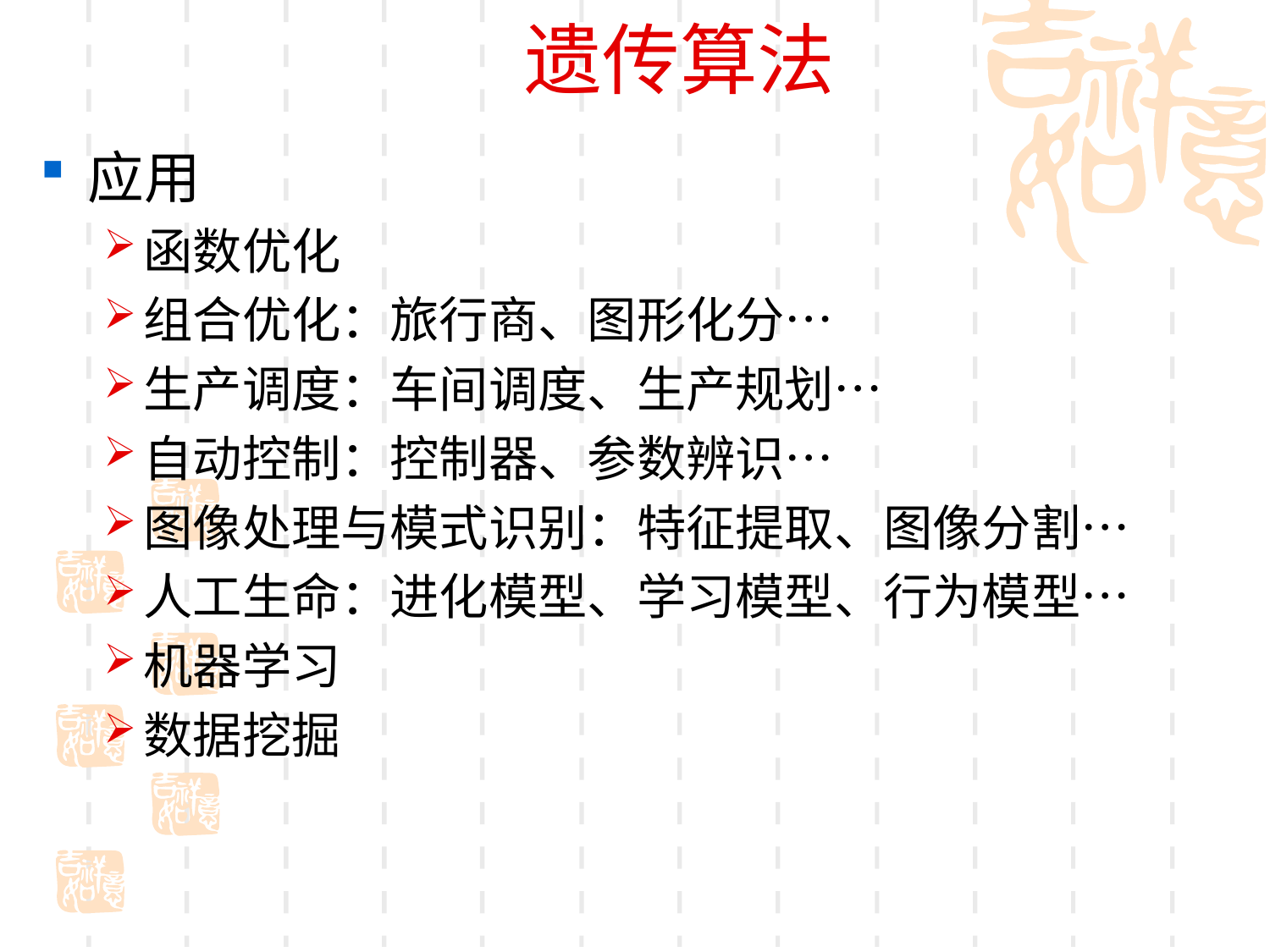

遗传算法
应用
函数优化
组合优化：旅行商、图形化分…
生产调度：车间调度、生产规划…
自动控制：控制器、参数辨识…
图像处理与模式识别：特征提取、图像分割…
人工生命：进化模型、学习模型、行为模型…
机器学习
数据挖掘